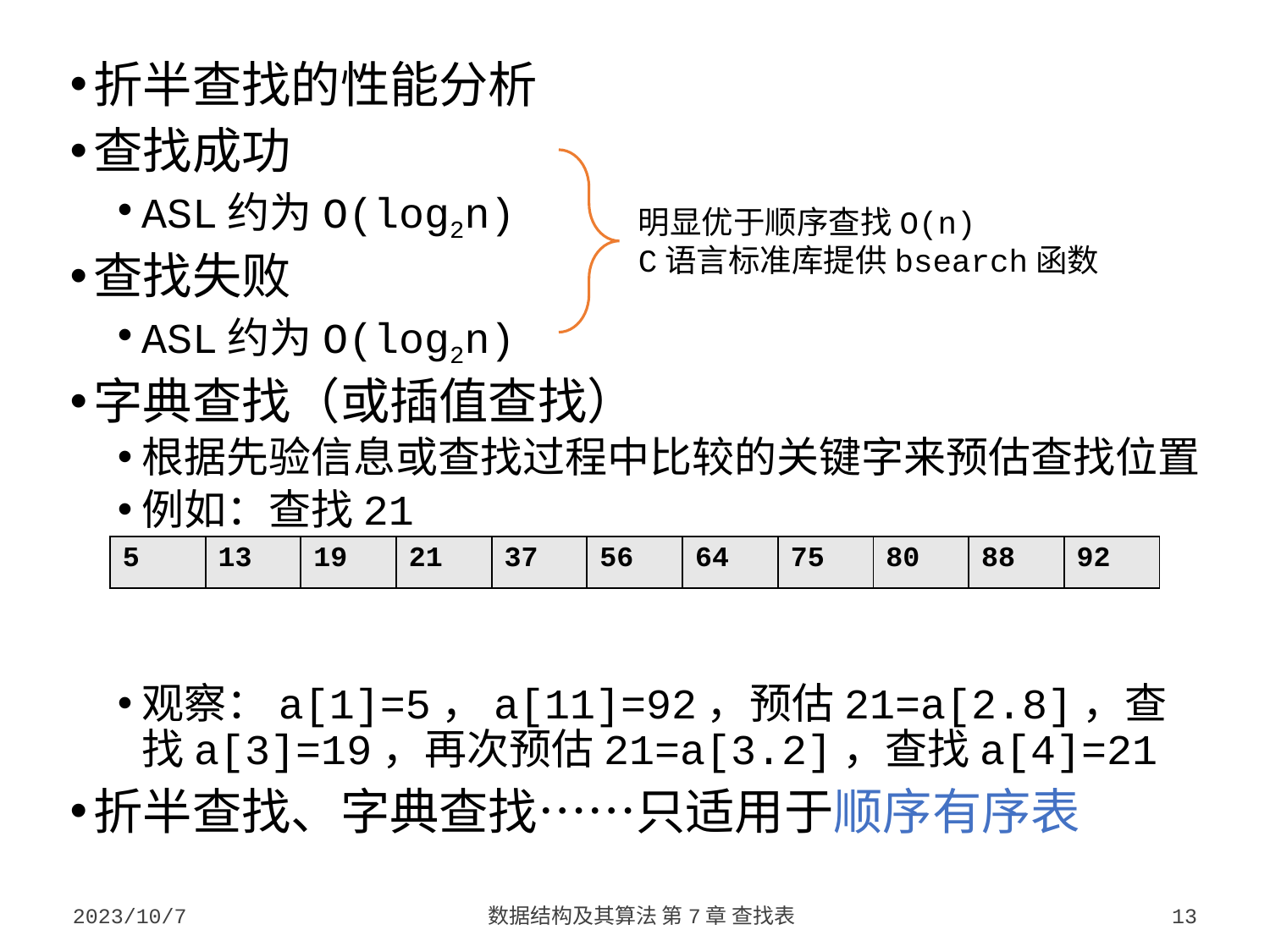

折半查找的性能分析
查找成功
ASL约为O(log2n)
查找失败
ASL约为O(log2n)
字典查找（或插值查找）
根据先验信息或查找过程中比较的关键字来预估查找位置
例如：查找21

观察：a[1]=5，a[11]=92，预估21=a[2.8]，查找a[3]=19，再次预估21=a[3.2]，查找a[4]=21
折半查找、字典查找……只适用于顺序有序表

明显优于顺序查找O(n)
C语言标准库提供bsearch函数
| 5 | 13 | 19 | 21 | 37 | 56 | 64 | 75 | 80 | 88 | 92 |
| --- | --- | --- | --- | --- | --- | --- | --- | --- | --- | --- |
2023/10/7
数据结构及其算法 第7章 查找表
13